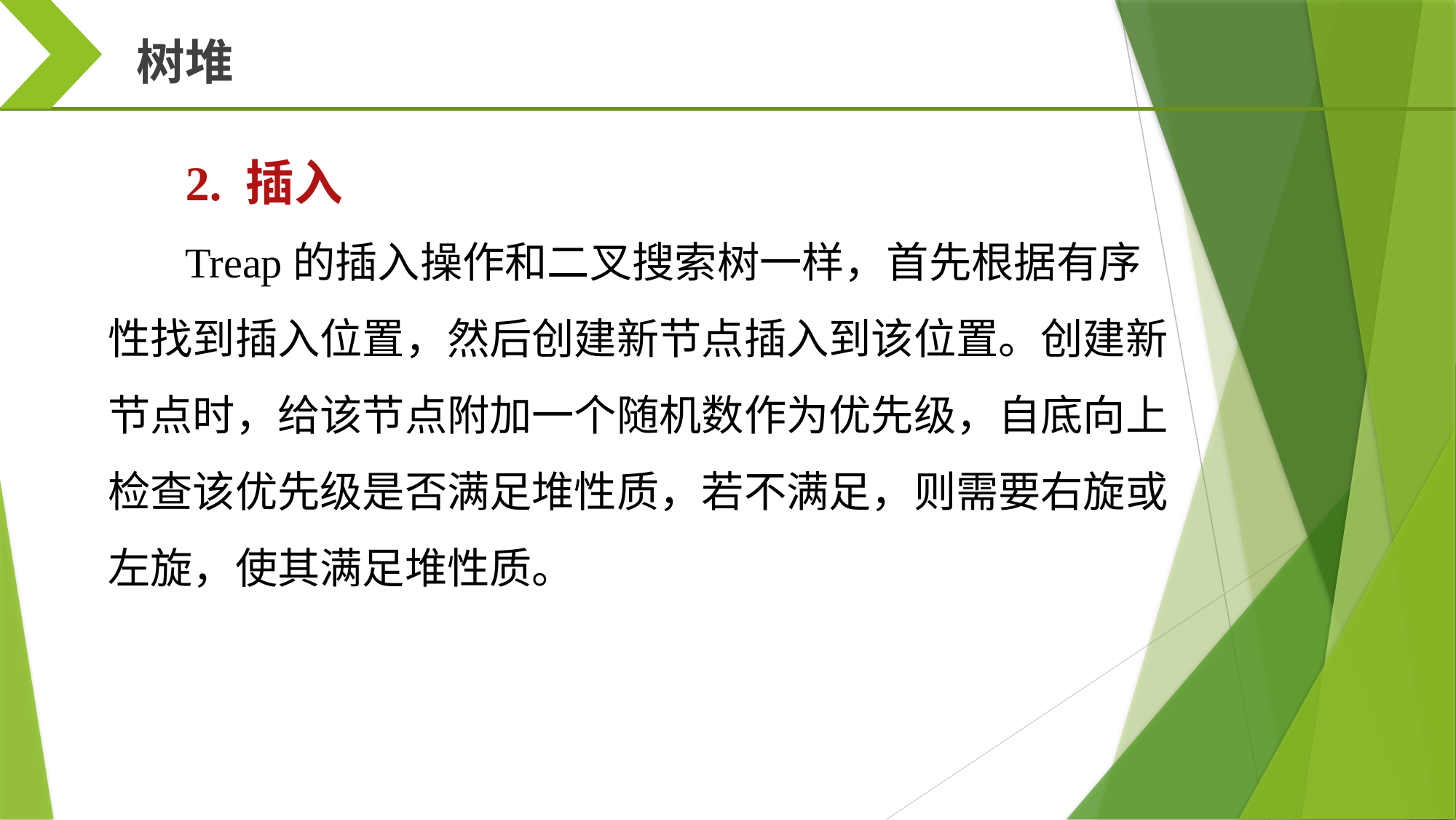

树堆
2. 插入
Treap的插入操作和二叉搜索树一样，首先根据有序性找到插入位置，然后创建新节点插入到该位置。创建新节点时，给该节点附加一个随机数作为优先级，自底向上检查该优先级是否满足堆性质，若不满足，则需要右旋或左旋，使其满足堆性质。